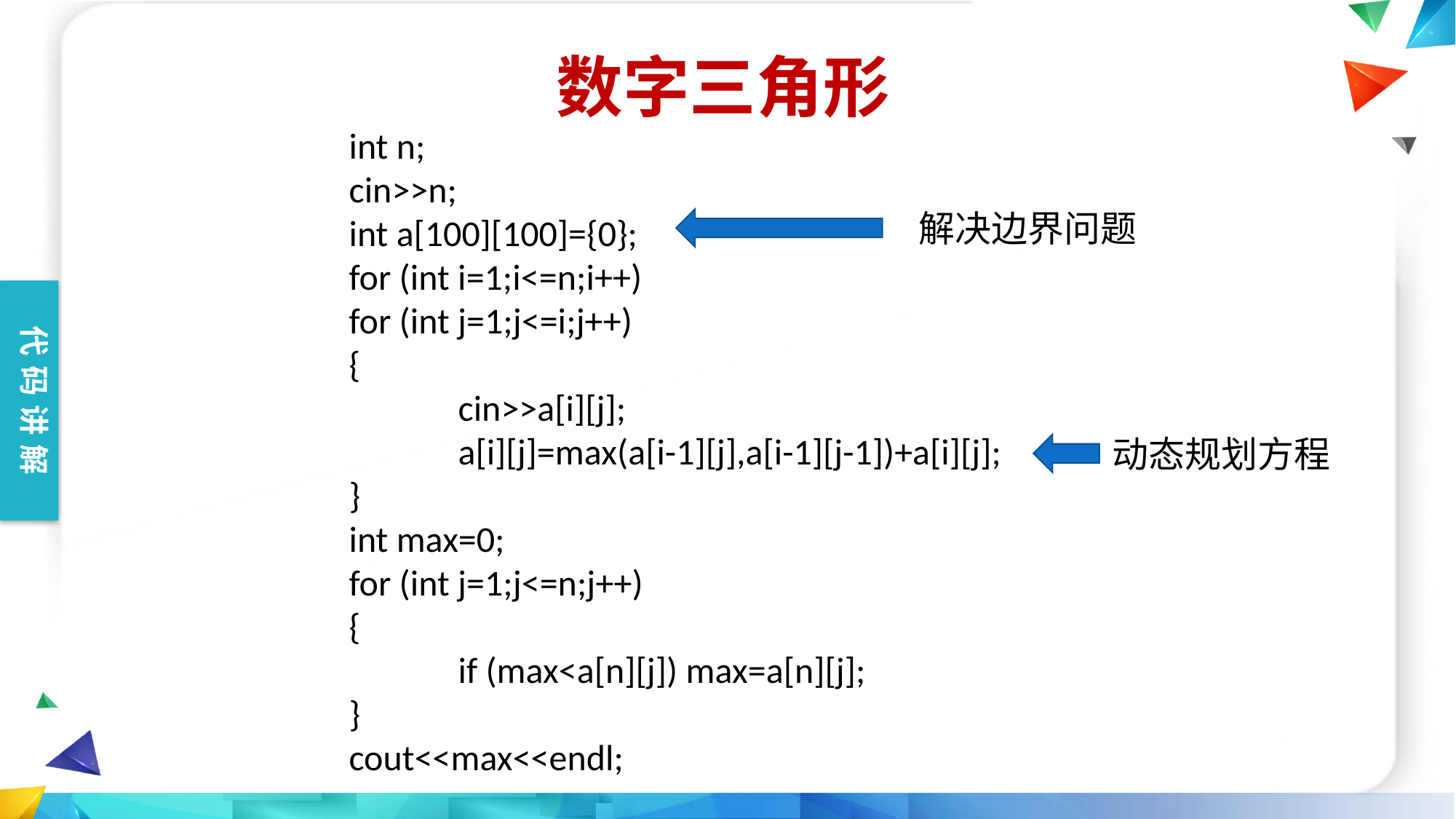

数字三角形
	int n;
	cin>>n;
	int a[100][100]={0};
	for (int i=1;i<=n;i++)
	for (int j=1;j<=i;j++)
	{
		cin>>a[i][j];
		a[i][j]=max(a[i-1][j],a[i-1][j-1])+a[i][j];
	}
	int max=0;
	for (int j=1;j<=n;j++)
	{
		if (max<a[n][j]) max=a[n][j];
	}
	cout<<max<<endl;
解决边界问题

动态规划方程